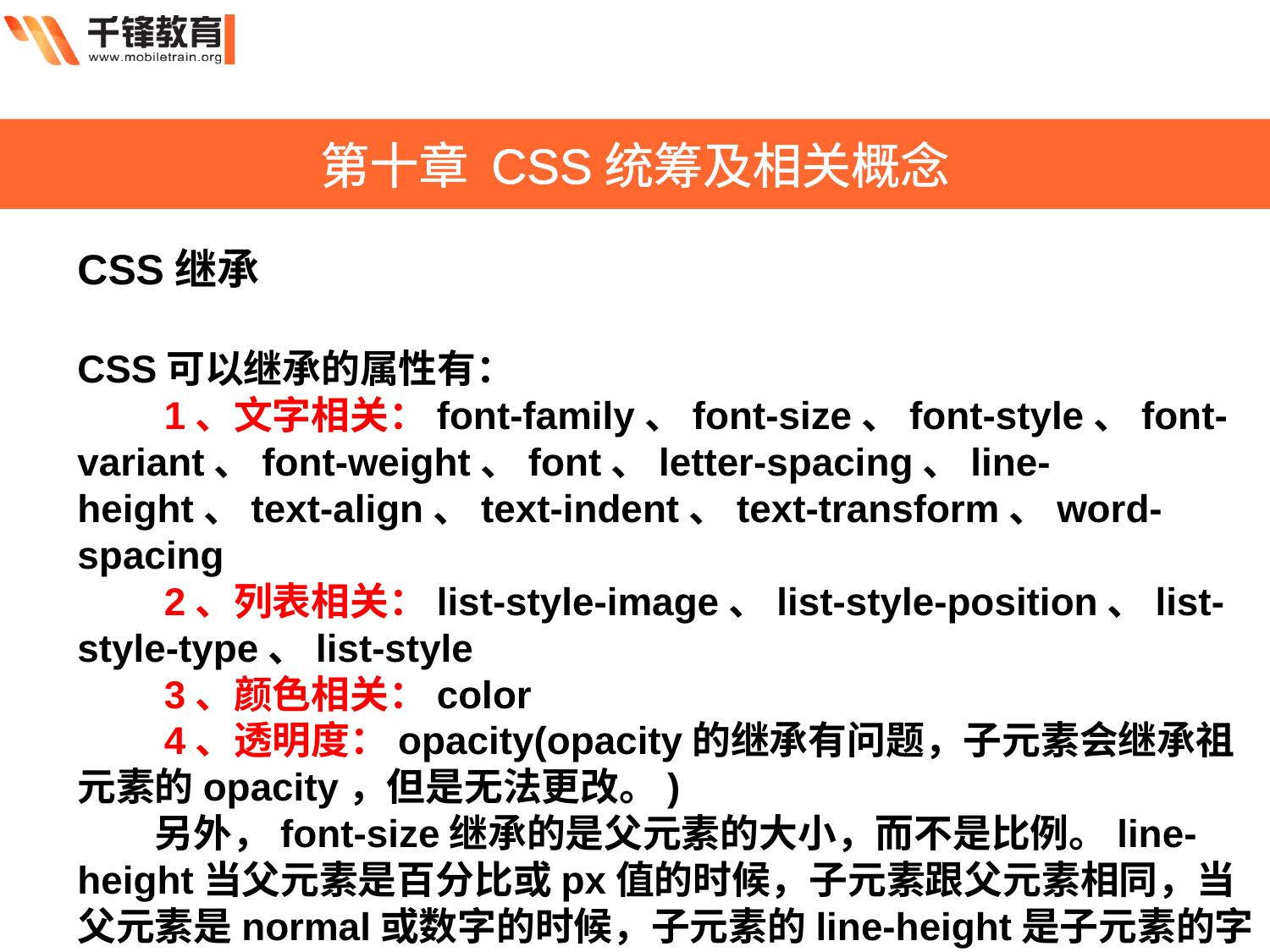

第十章 CSS统筹及相关概念
CSS继承

CSS可以继承的属性有：
　　1、文字相关：font-family、font-size、font-style、font-variant、font-weight、font、letter-spacing、line-height、text-align、text-indent、text-transform、word-spacing
　　2、列表相关：list-style-image、list-style-position、list-style-type、list-style
　　3、颜色相关：color
　　4、透明度：opacity(opacity的继承有问题，子元素会继承祖元素的opacity，但是无法更改。)
　　另外，font-size继承的是父元素的大小，而不是比例。line-height当父元素是百分比或px值的时候，子元素跟父元素相同，当父元素是normal或数字的时候，子元素的line-height是子元素的字体大小乘以数字。